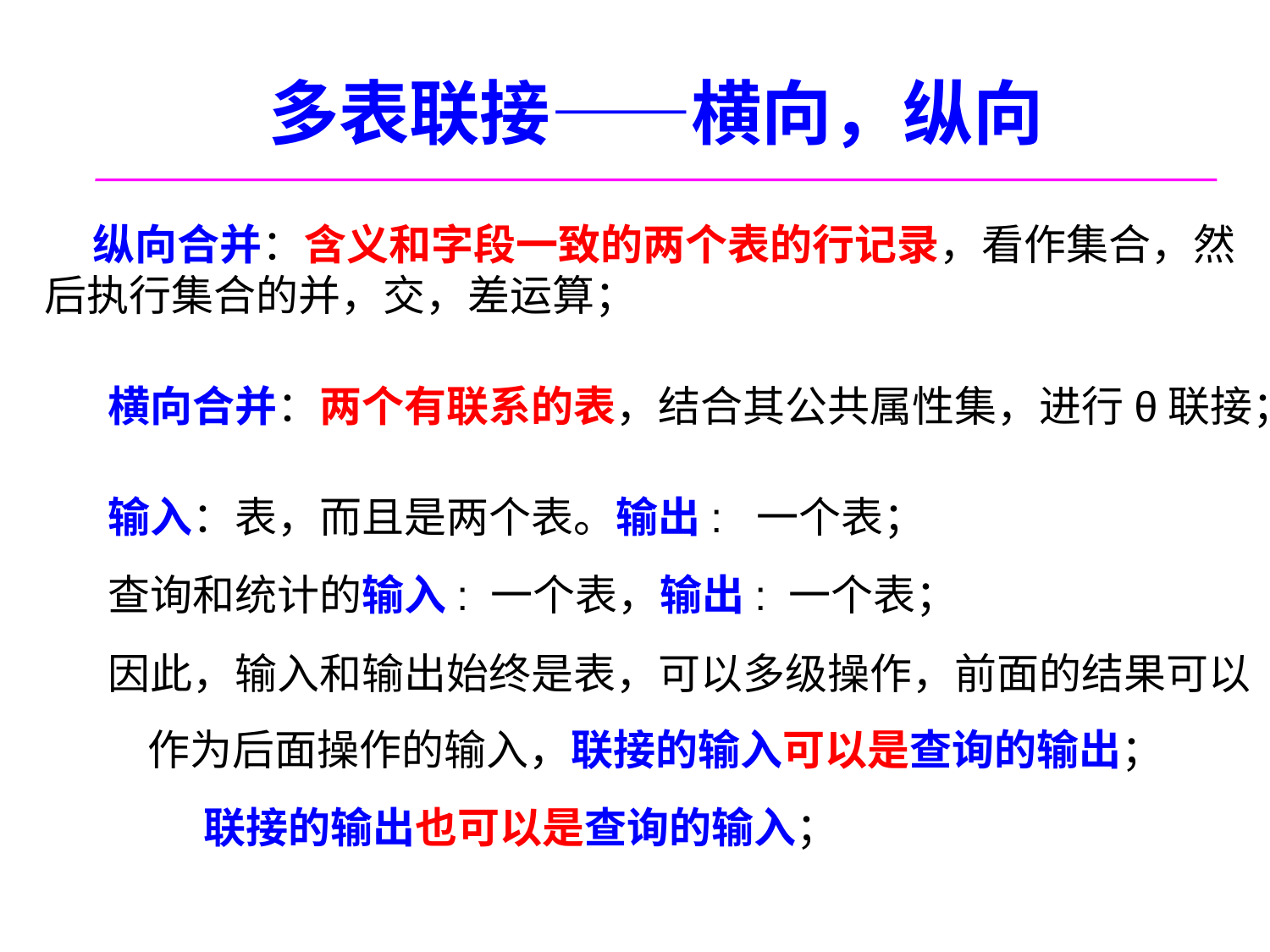

# 多表联接——横向，纵向
    纵向合并：含义和字段一致的两个表的行记录，看作集合，然后执行集合的并，交，差运算；

横向合并：两个有联系的表，结合其公共属性集，进行θ联接；

输入：表，而且是两个表。输出:  一个表；
查询和统计的输入: 一个表，输出: 一个表；
因此，输入和输出始终是表，可以多级操作，前面的结果可以作为后面操作的输入，联接的输入可以是查询的输出；
         联接的输出也可以是查询的输入；